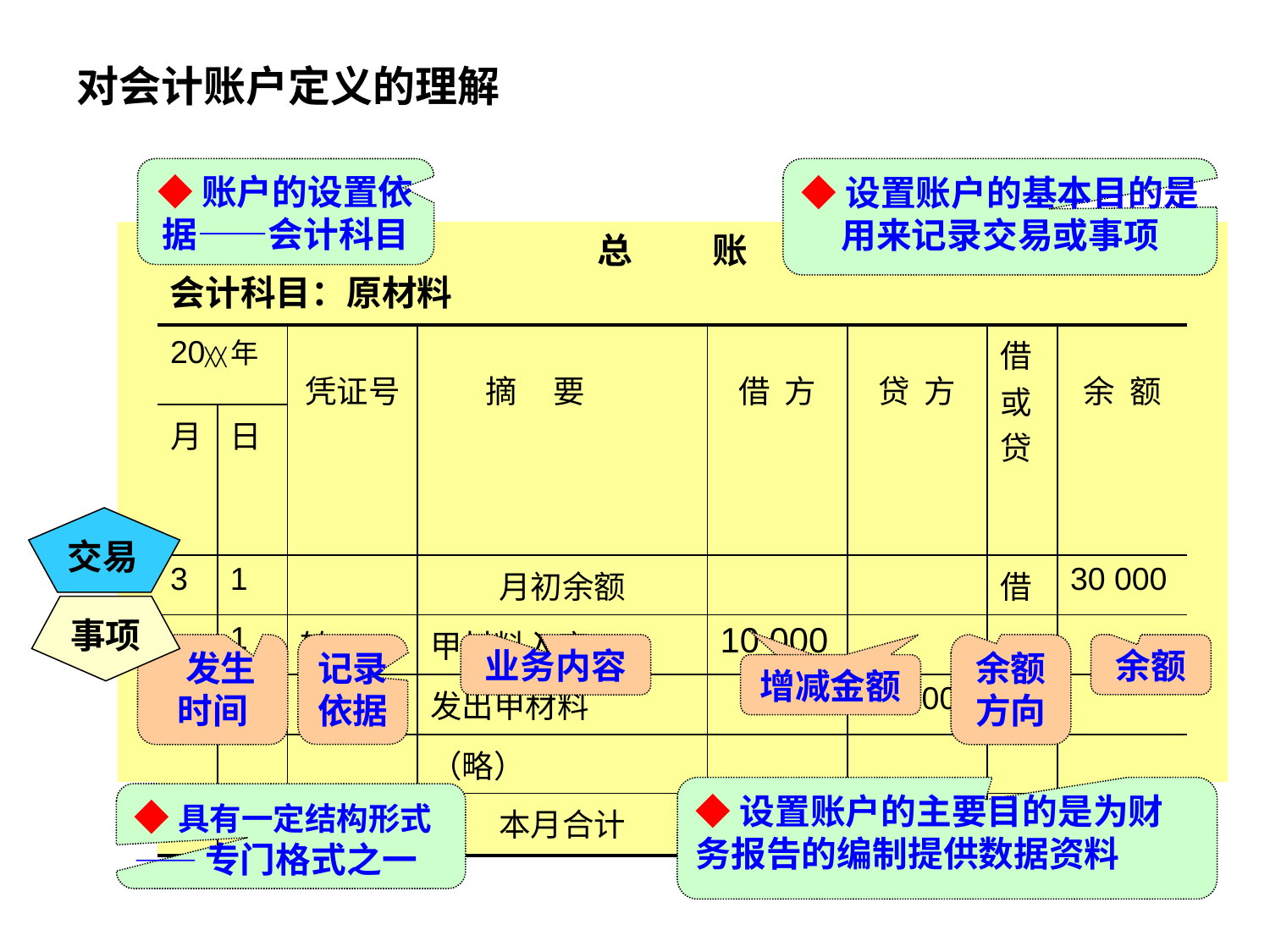

对会计账户定义的理解
◆账户的设置依据——会计科目
◆设置账户的基本目的是用来记录交易或事项

总          账
会计科目：原材料
| 20╳╳年 |  | 凭证号 | 摘 要 | 借 方 | 贷 方 | 借 或 贷 | 余 额 |
| --- | --- | --- | --- | --- | --- | --- | --- |
| 月 | 日 |  |  |  |  |  |  |
| 3 | 1 |  | 月初余额 |  |  | 借 | 30 000 |
|  | 1 | 转1 | 甲材料入库 | 10 000 |  | 〃 |  |
|  | 2 | 转2 | 发出甲材料 |  | 5 000 | 〃 |  |
|  |  |  | （略） |  |  |  |  |
| 3 | 31 |  | 本月合计 | 50 000 | 35 000 | 借 | 45 000 |

交易

事项
 发生时间
记录依据
业务内容
余额方向
余额
增减金额

◆设置账户的主要目的是为财务报告的编制提供数据资料
◆具有一定结构形式
——专门格式之一

12